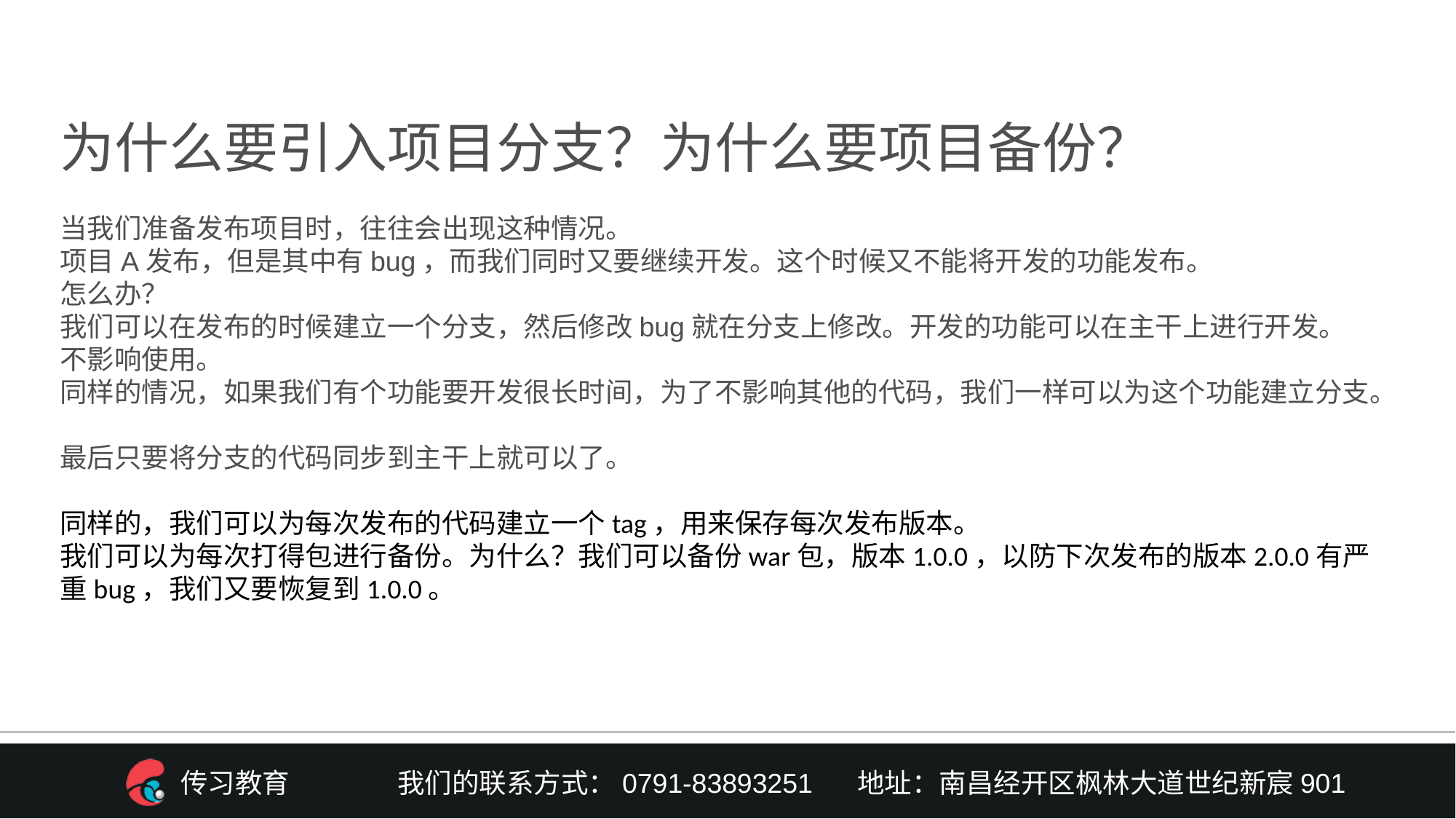

为什么要引入项目分支？为什么要项目备份？

当我们准备发布项目时，往往会出现这种情况。 
项目A发布，但是其中有bug，而我们同时又要继续开发。这个时候又不能将开发的功能发布。 
怎么办？ 
我们可以在发布的时候建立一个分支，然后修改bug就在分支上修改。开发的功能可以在主干上进行开发。不影响使用。 
同样的情况，如果我们有个功能要开发很长时间，为了不影响其他的代码，我们一样可以为这个功能建立分支。 
最后只要将分支的代码同步到主干上就可以了。

同样的，我们可以为每次发布的代码建立一个tag，用来保存每次发布版本。
我们可以为每次打得包进行备份。为什么？我们可以备份war包，版本1.0.0，以防下次发布的版本2.0.0有严重bug，我们又要恢复到1.0.0。